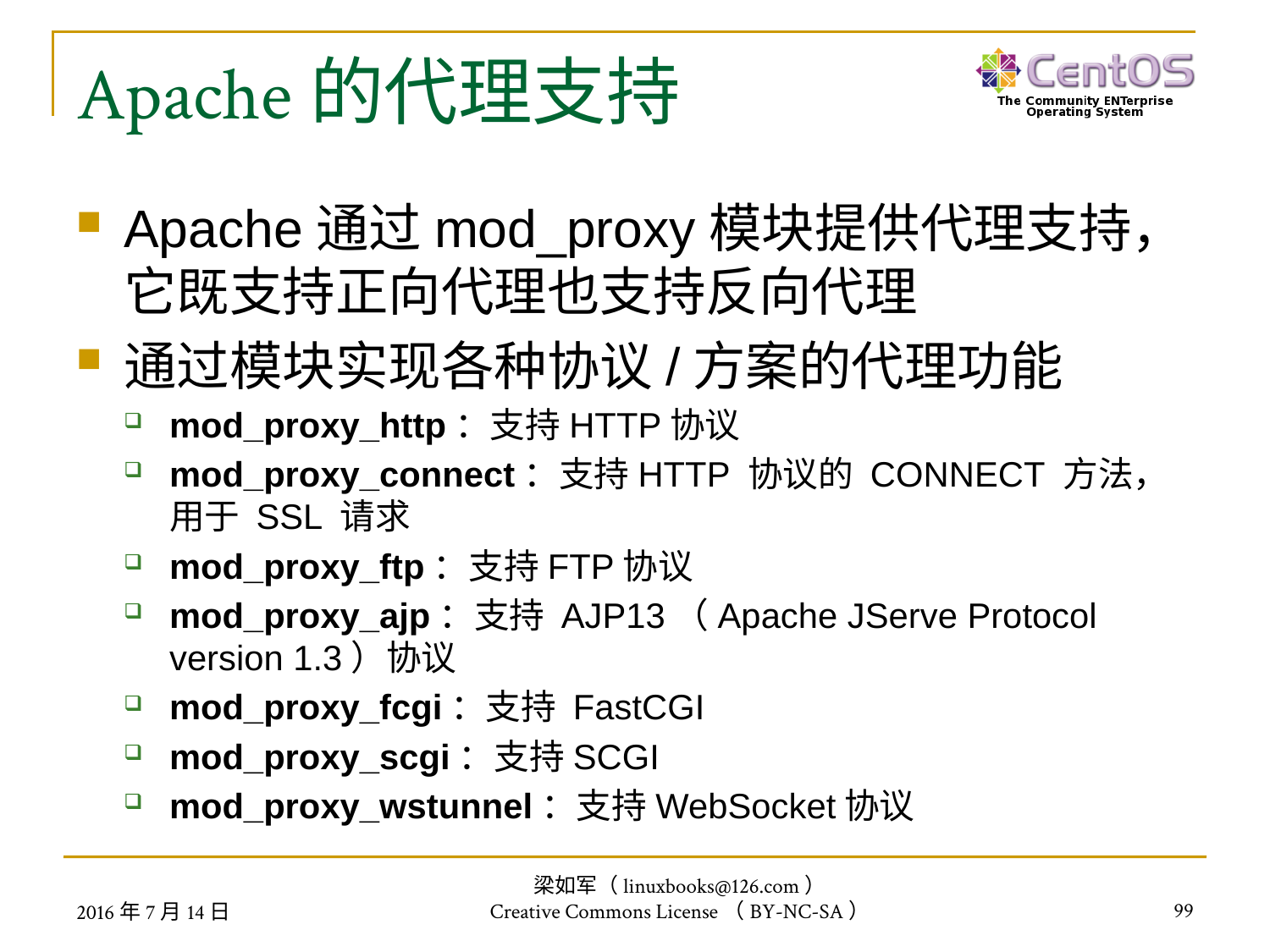

# Apache的代理支持
Apache通过mod_proxy模块提供代理支持，它既支持正向代理也支持反向代理
通过模块实现各种协议/方案的代理功能
mod_proxy_http：支持HTTP协议
mod_proxy_connect：支持HTTP 协议的 CONNECT 方法，用于 SSL 请求
mod_proxy_ftp：支持FTP协议
mod_proxy_ajp：支持 AJP13（Apache JServe Protocol version 1.3）协议
mod_proxy_fcgi：支持 FastCGI
mod_proxy_scgi：支持SCGI
mod_proxy_wstunnel：支持WebSocket协议
梁如军（linuxbooks@126.com）
Creative Commons License（BY-NC-SA）
2016年7月14日
99